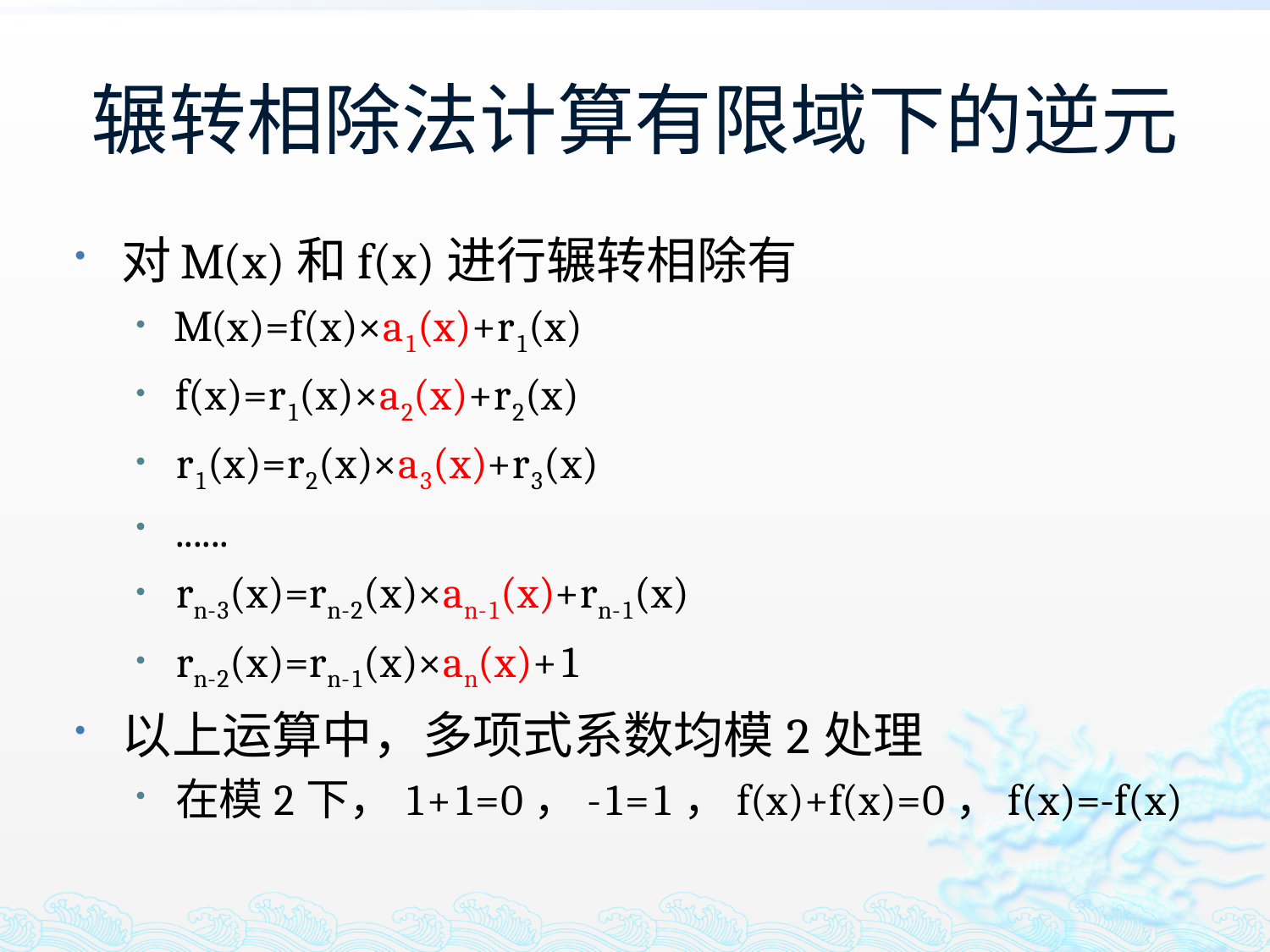

# 辗转相除法计算有限域下的逆元
对M(x)和f(x)进行辗转相除有
M(x)=f(x)×a1(x)+r1(x)
f(x)=r1(x)×a2(x)+r2(x)
r1(x)=r2(x)×a3(x)+r3(x)
......
rn-3(x)=rn-2(x)×an-1(x)+rn-1(x)
rn-2(x)=rn-1(x)×an(x)+1
以上运算中，多项式系数均模2处理
在模2下，1+1=0，-1=1，f(x)+f(x)=0，f(x)=-f(x)